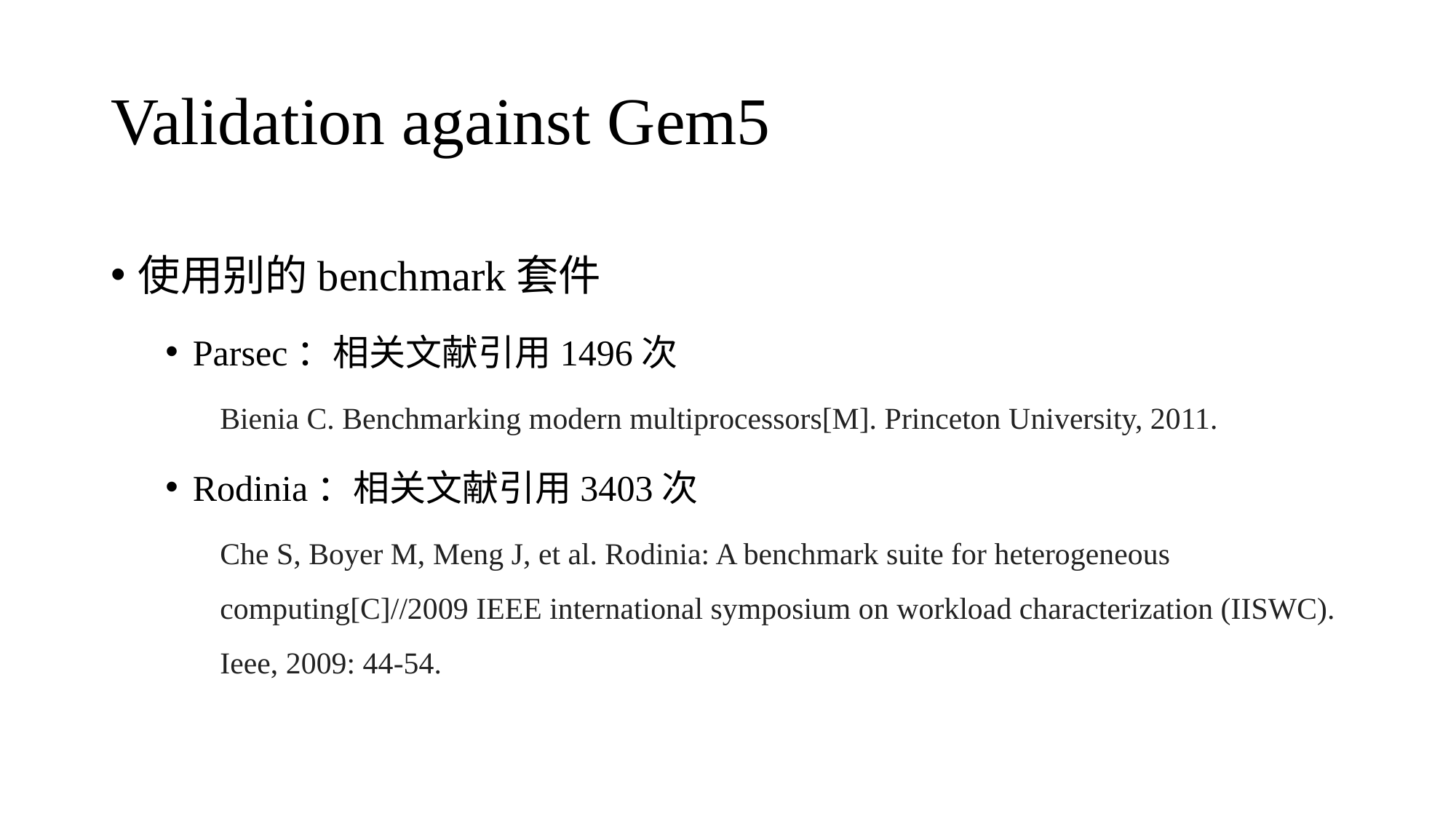

# Validation against Gem5
使用别的benchmark套件
Parsec：相关文献引用1496次
Bienia C. Benchmarking modern multiprocessors[M]. Princeton University, 2011.
Rodinia：相关文献引用3403次
Che S, Boyer M, Meng J, et al. Rodinia: A benchmark suite for heterogeneous computing[C]//2009 IEEE international symposium on workload characterization (IISWC). Ieee, 2009: 44-54.